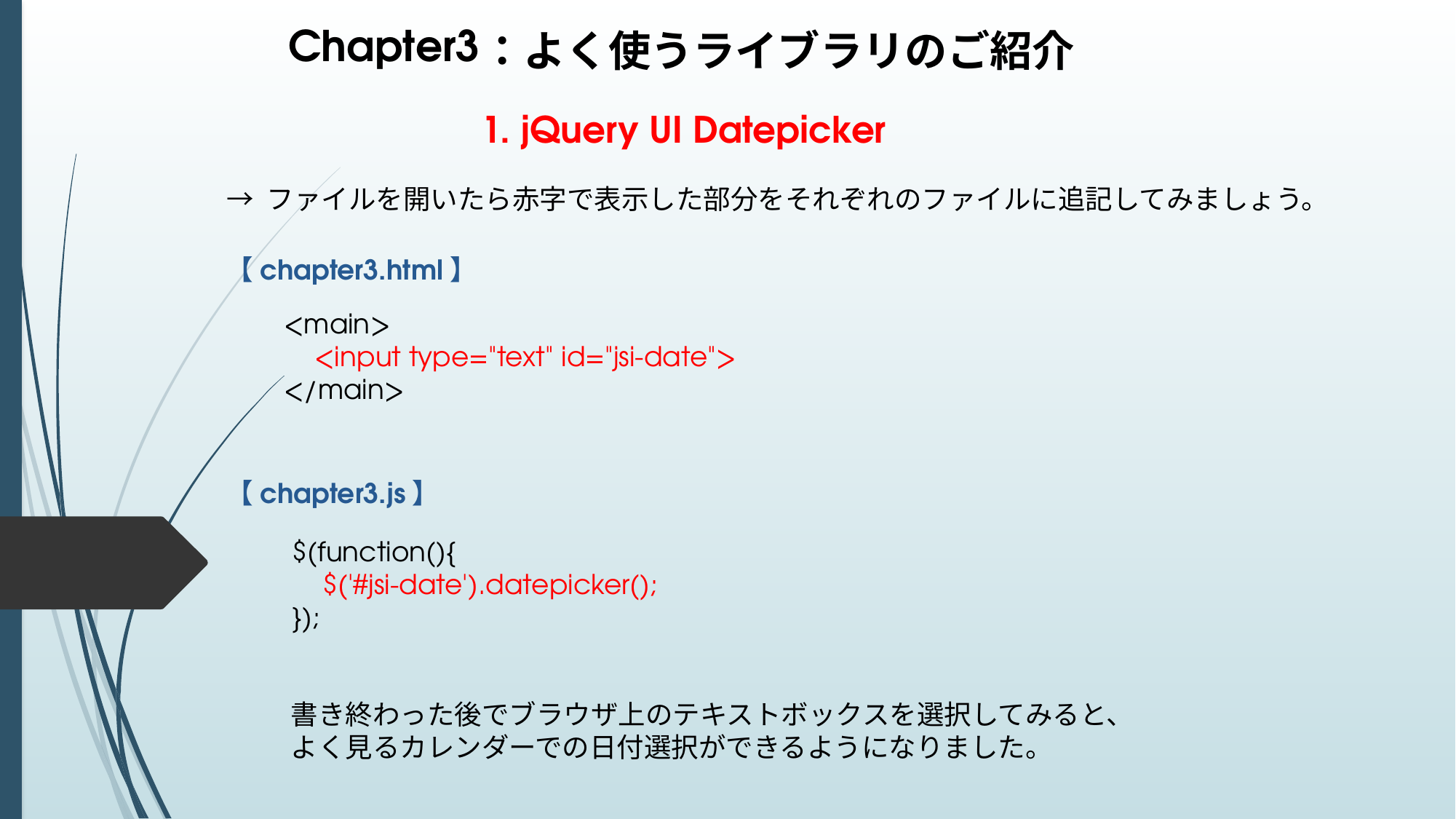

Chapter3
：よく使うライブラリのご紹介
1. jQuery UI Datepicker
→ ファイルを開いたら赤字で表示した部分をそれぞれのファイルに追記してみましょう。
【chapter3.html】
<main>
    <input type="text" id="jsi-date">
</main>
【chapter3.js】
$(function(){
    $('#jsi-date').datepicker();
});
書き終わった後でブラウザ上のテキストボックスを選択してみると、
よく見るカレンダーでの日付選択ができるようになりました。